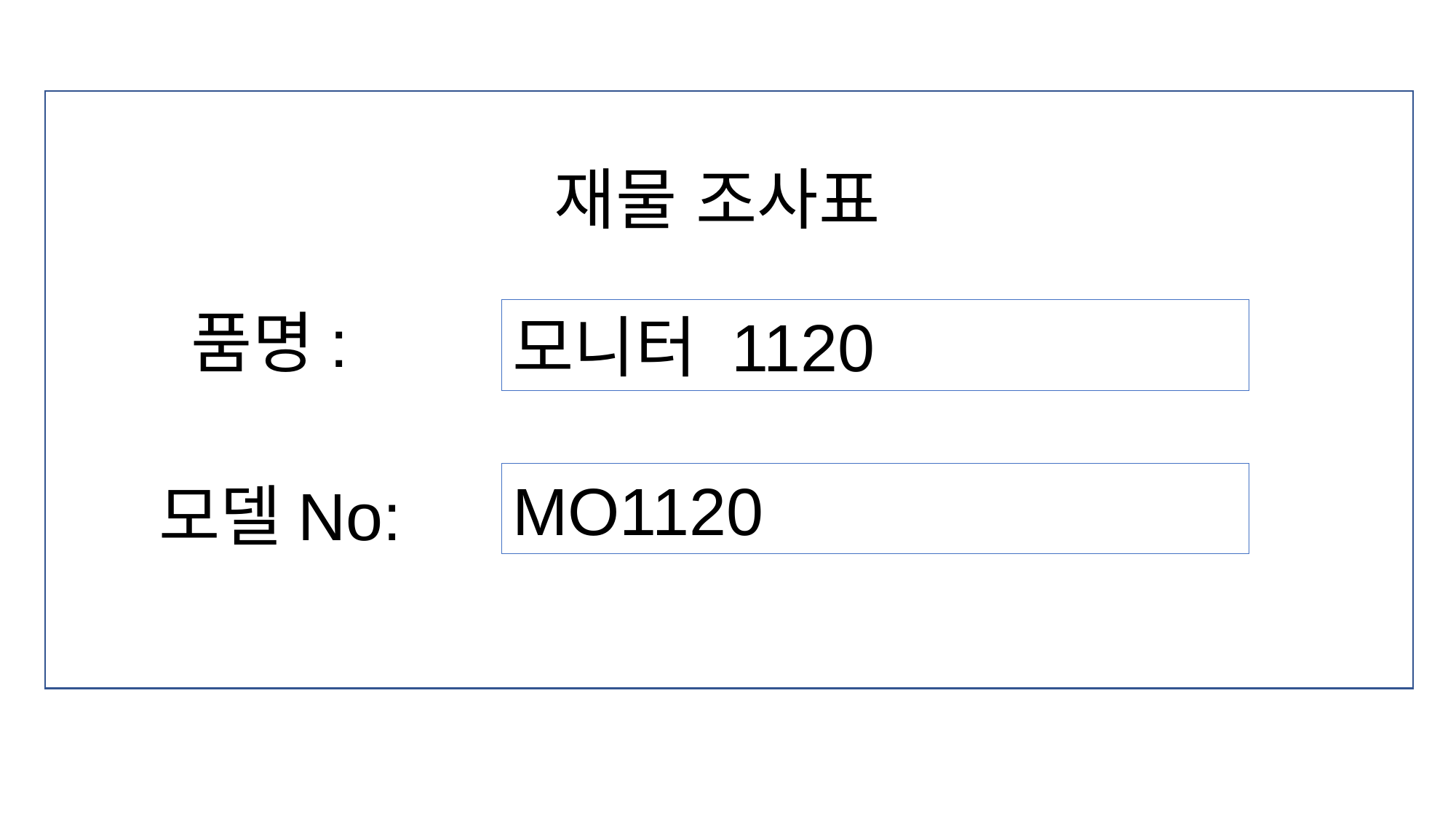

재물 조사표
품명:
모니터 1120
MO1120
모델No: